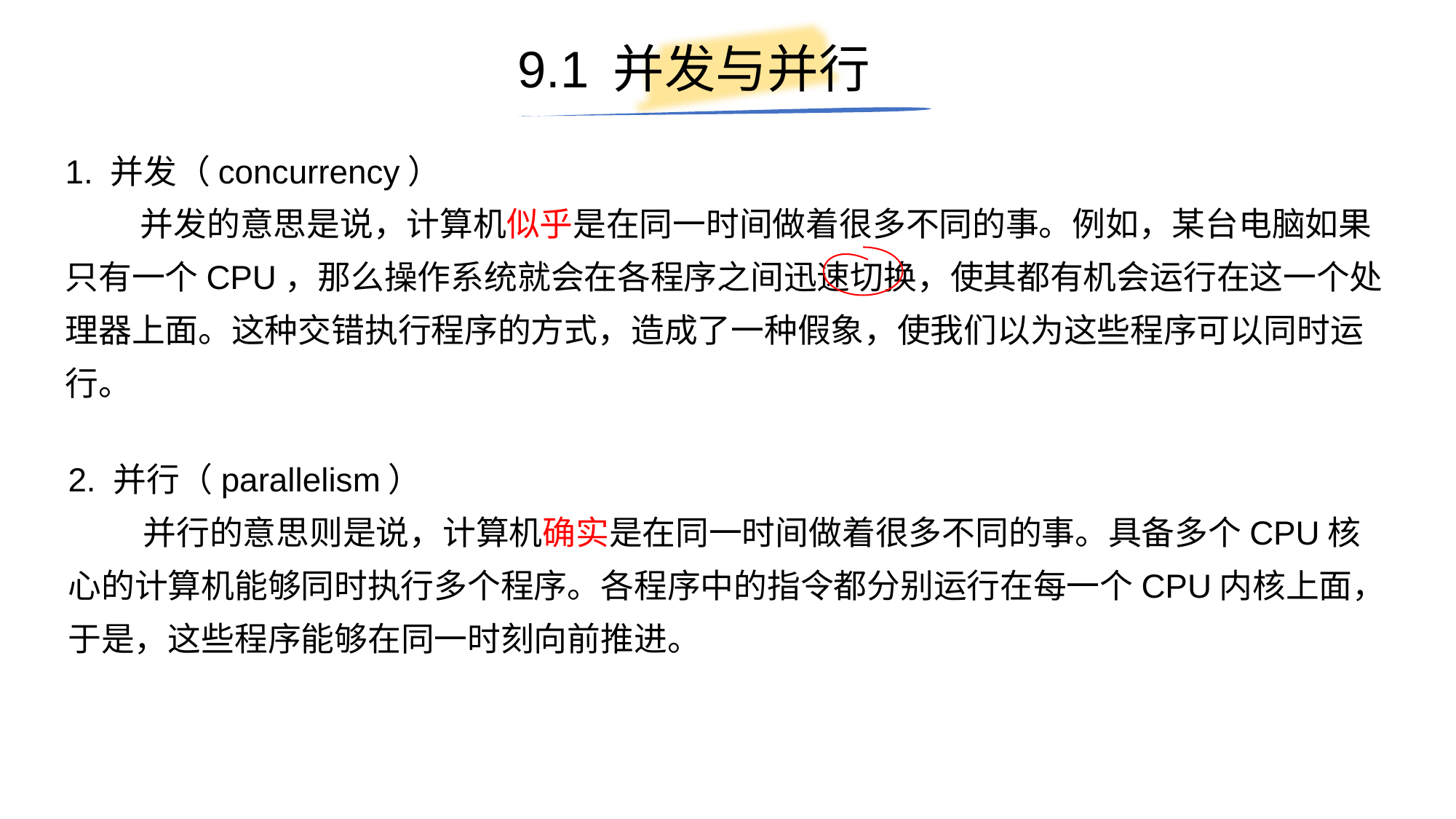

# 9.1 并发与并行

1. 并发（concurrency）
         并发的意思是说，计算机似乎是在同一时间做着很多不同的事。例如，某台电脑如果只有一个CPU，那么操作系统就会在各程序之间迅速切换，使其都有机会运行在这一个处理器上面。这种交错执行程序的方式，造成了一种假象，使我们以为这些程序可以同时运行。

2. 并行（parallelism）
         并行的意思则是说，计算机确实是在同一时间做着很多不同的事。具备多个CPU核心的计算机能够同时执行多个程序。各程序中的指令都分别运行在每一个CPU内核上面，于是，这些程序能够在同一时刻向前推进。